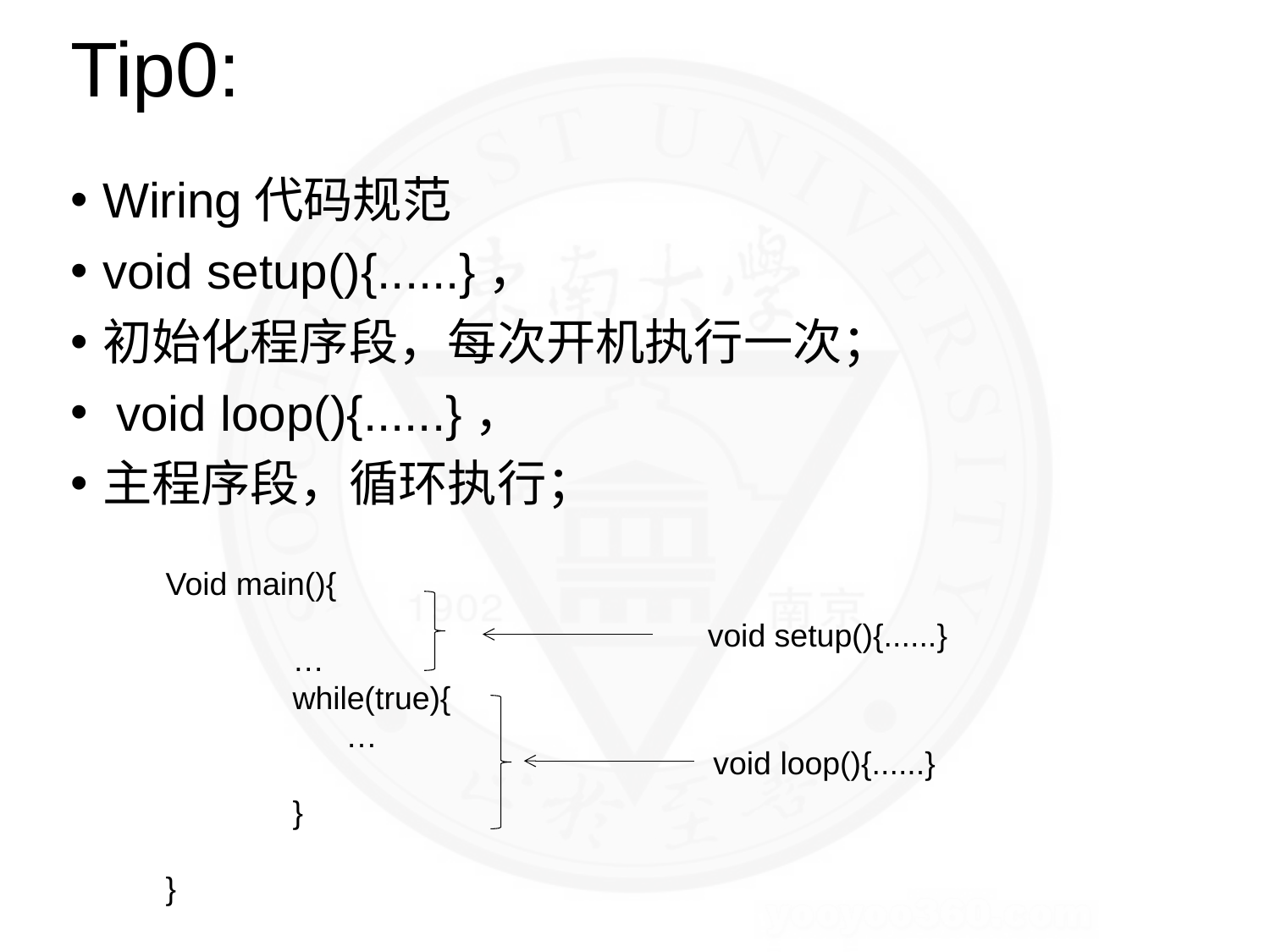

Tip0:
Wiring代码规范
void setup(){......}，
初始化程序段，每次开机执行一次；
 void loop(){......}，
主程序段，循环执行；

Void main(){

	…
	while(true){
	      …

	}

}

void setup(){......}

void loop(){......}